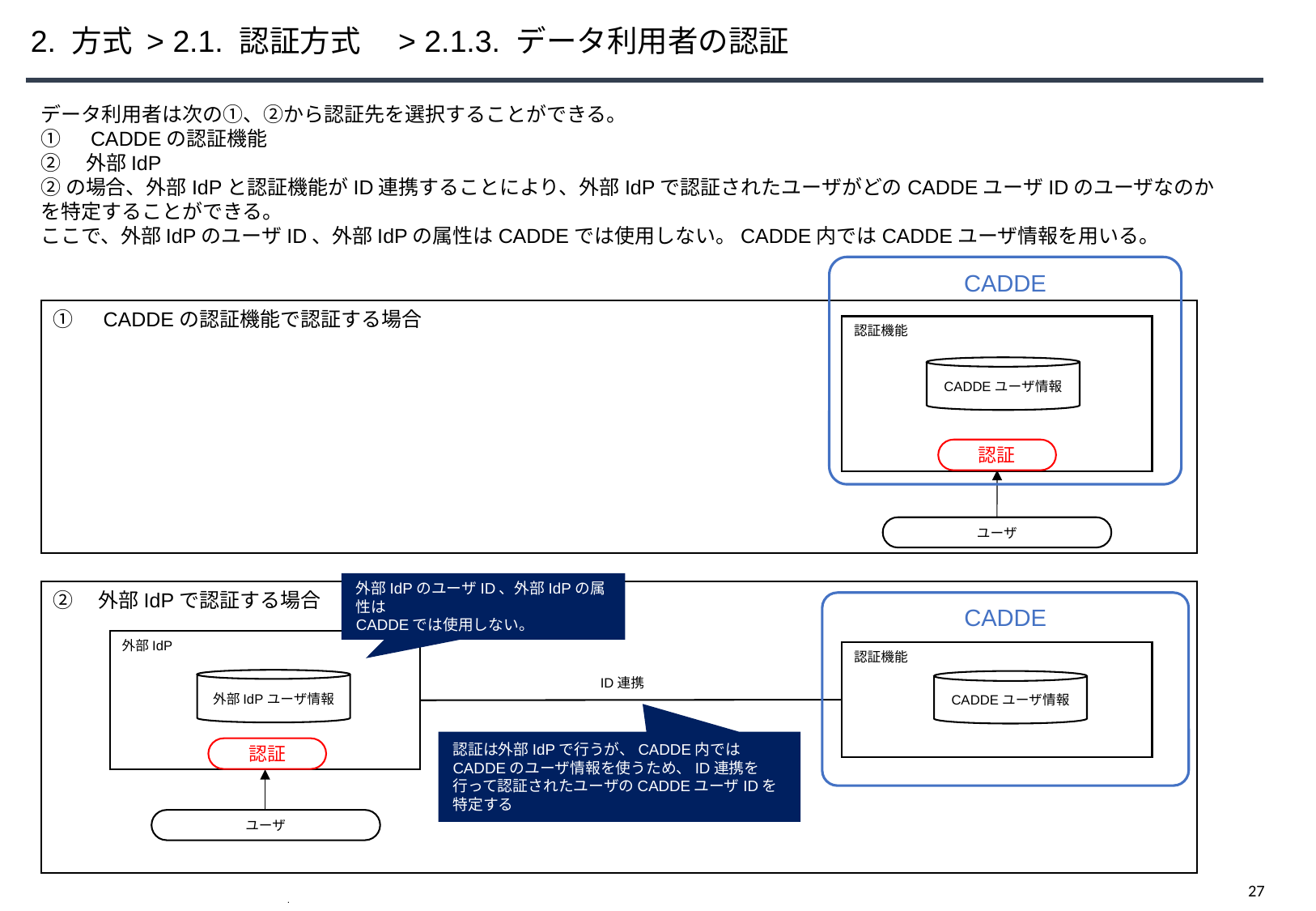

# 2. 方式 > 2.1. 認証方式　> 2.1.3. データ利用者の認証
データ利用者は次の①、②から認証先を選択することができる。
①　CADDEの認証機能
②　外部IdP
②の場合、外部IdPと認証機能がID連携することにより、外部IdPで認証されたユーザがどのCADDEユーザIDのユーザなのかを特定することができる。
ここで、外部IdPのユーザID、外部IdPの属性はCADDEでは使用しない。CADDE内ではCADDEユーザ情報を用いる。
CADDE
①　CADDEの認証機能で認証する場合
認証機能
CADDEユーザ情報
認証
ユーザ
外部IdPのユーザID、外部IdPの属性は
CADDEでは使用しない。
②　外部IdPで認証する場合
CADDE
外部IdP
認証機能
ID連携
外部IdPユーザ情報
CADDEユーザ情報
認証は外部IdPで行うが、CADDE内ではCADDEのユーザ情報を使うため、ID連携を行って認証されたユーザのCADDEユーザIDを特定する
認証
ユーザ